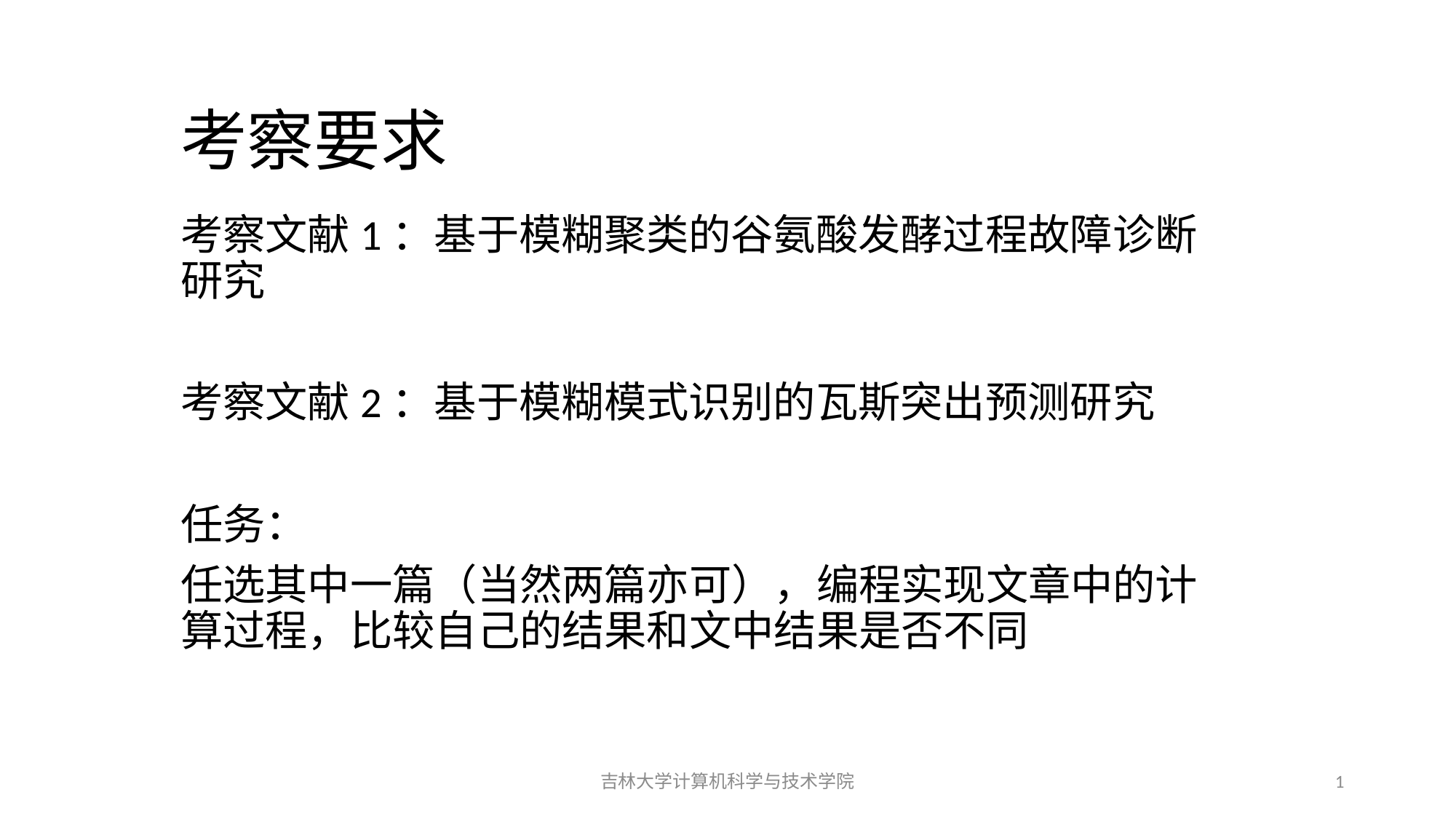

# 考察要求
考察文献1：基于模糊聚类的谷氨酸发酵过程故障诊断研究

考察文献2：基于模糊模式识别的瓦斯突出预测研究

任务：
任选其中一篇（当然两篇亦可），编程实现文章中的计算过程，比较自己的结果和文中结果是否不同
吉林大学计算机科学与技术学院
1